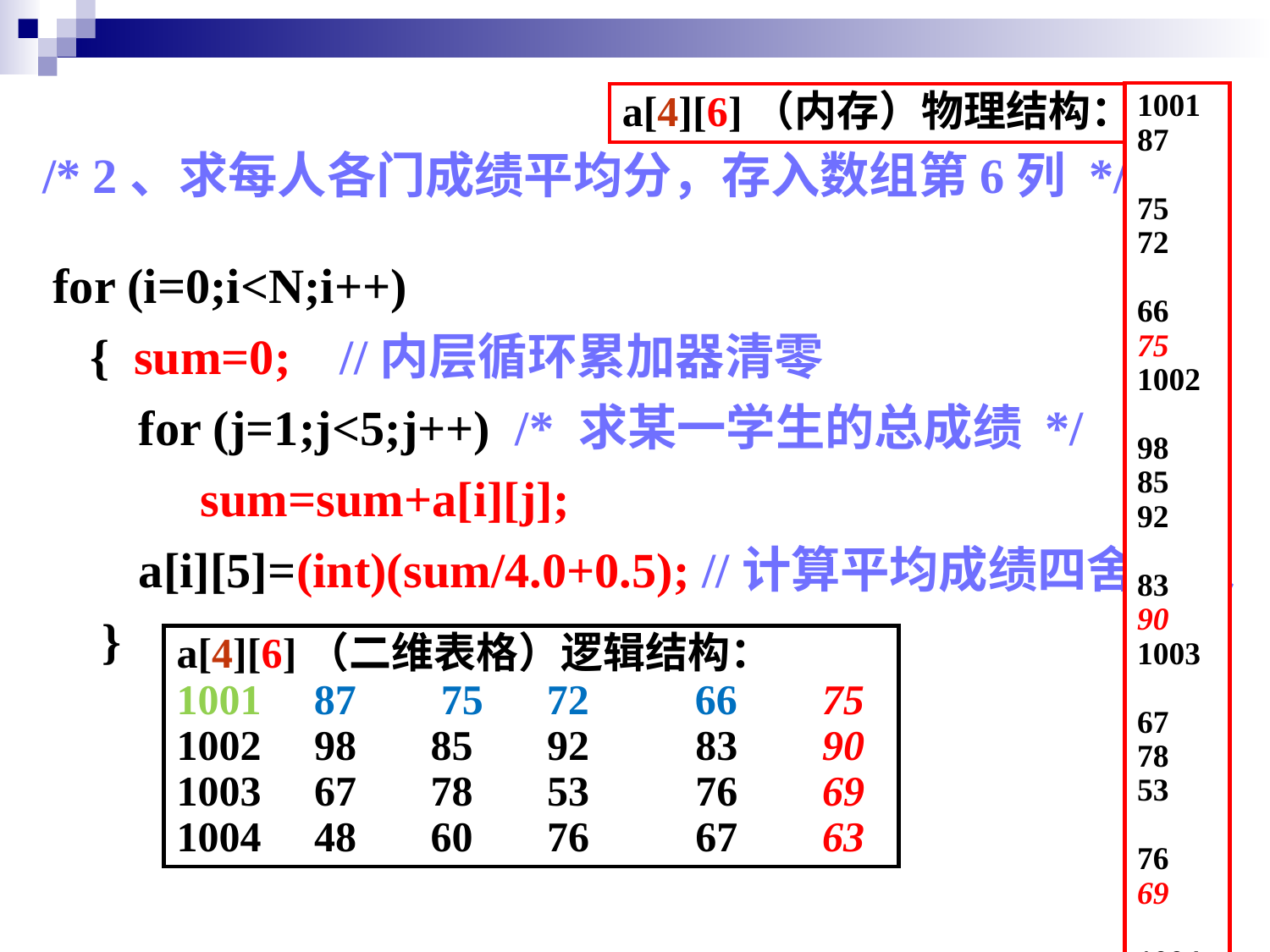

1001
87
75
72
66
75
1002
98
85
92
83
90
1003
67
78
53
76
69
1004
48
60
76
67
63
a[4][6]（内存）物理结构：
/* 2、求每人各门成绩平均分，存入数组第6列 */
 for (i=0;i<N;i++)
    {  sum=0;    //内层循环累加器清零
        for (j=1;j<5;j++)  /* 求某一学生的总成绩 */
             sum=sum+a[i][j];
        a[i][5]=(int)(sum/4.0+0.5); //计算平均成绩四舍五入
     }
a[4][6]（二维表格）逻辑结构：
1001     87        75      72          66        75
1002     98       85       92          83        90
1003     67       78       53          76        69
1004     48       60       76          67        63
31